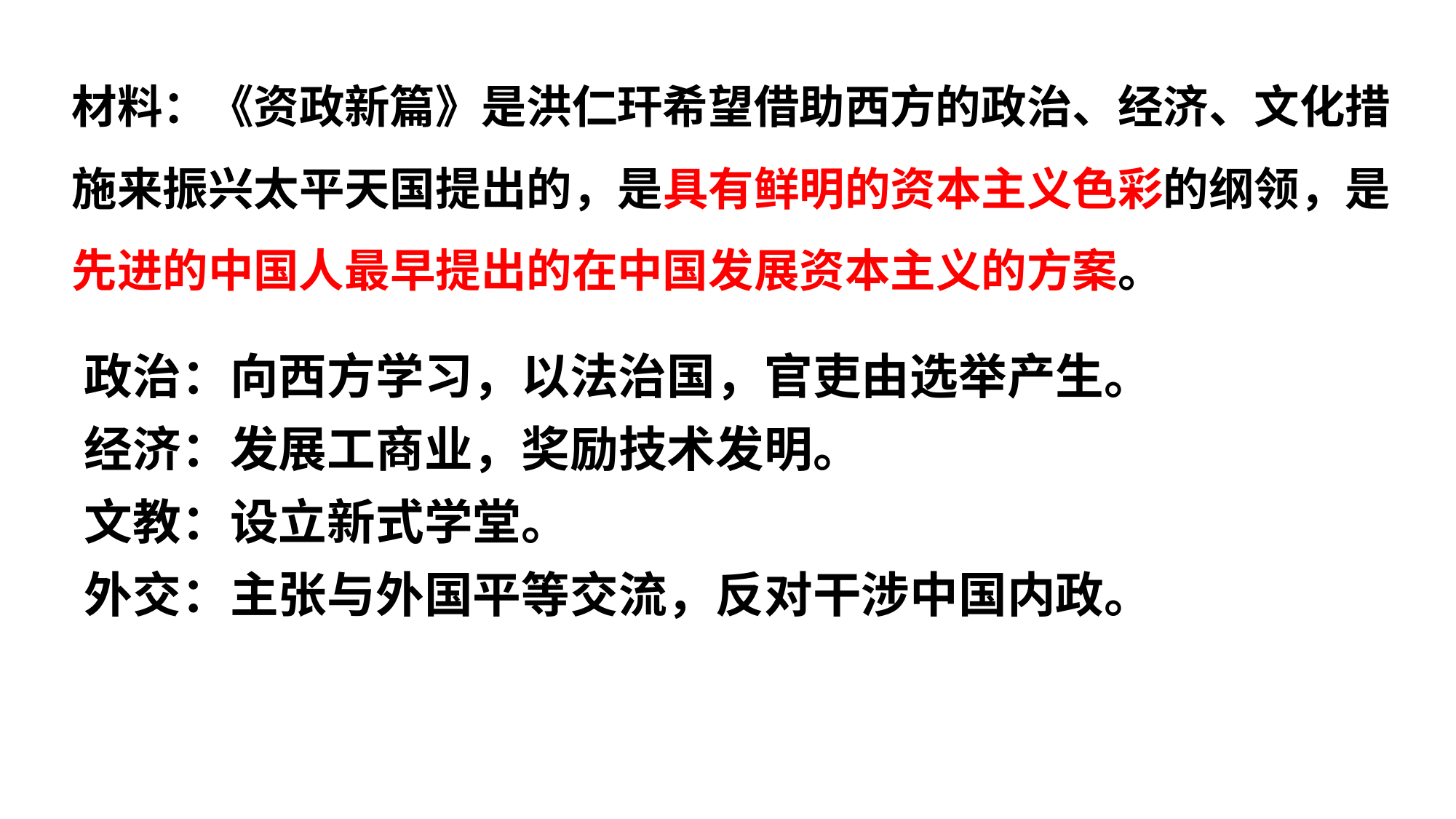

材料：《资政新篇》是洪仁玕希望借助西方的政治、经济、文化措施来振兴太平天国提出的，是具有鲜明的资本主义色彩的纲领，是先进的中国人最早提出的在中国发展资本主义的方案。
政治：向西方学习，以法治国，官吏由选举产生。
经济：发展工商业，奖励技术发明。
文教：设立新式学堂。
外交：主张与外国平等交流，反对干涉中国内政。